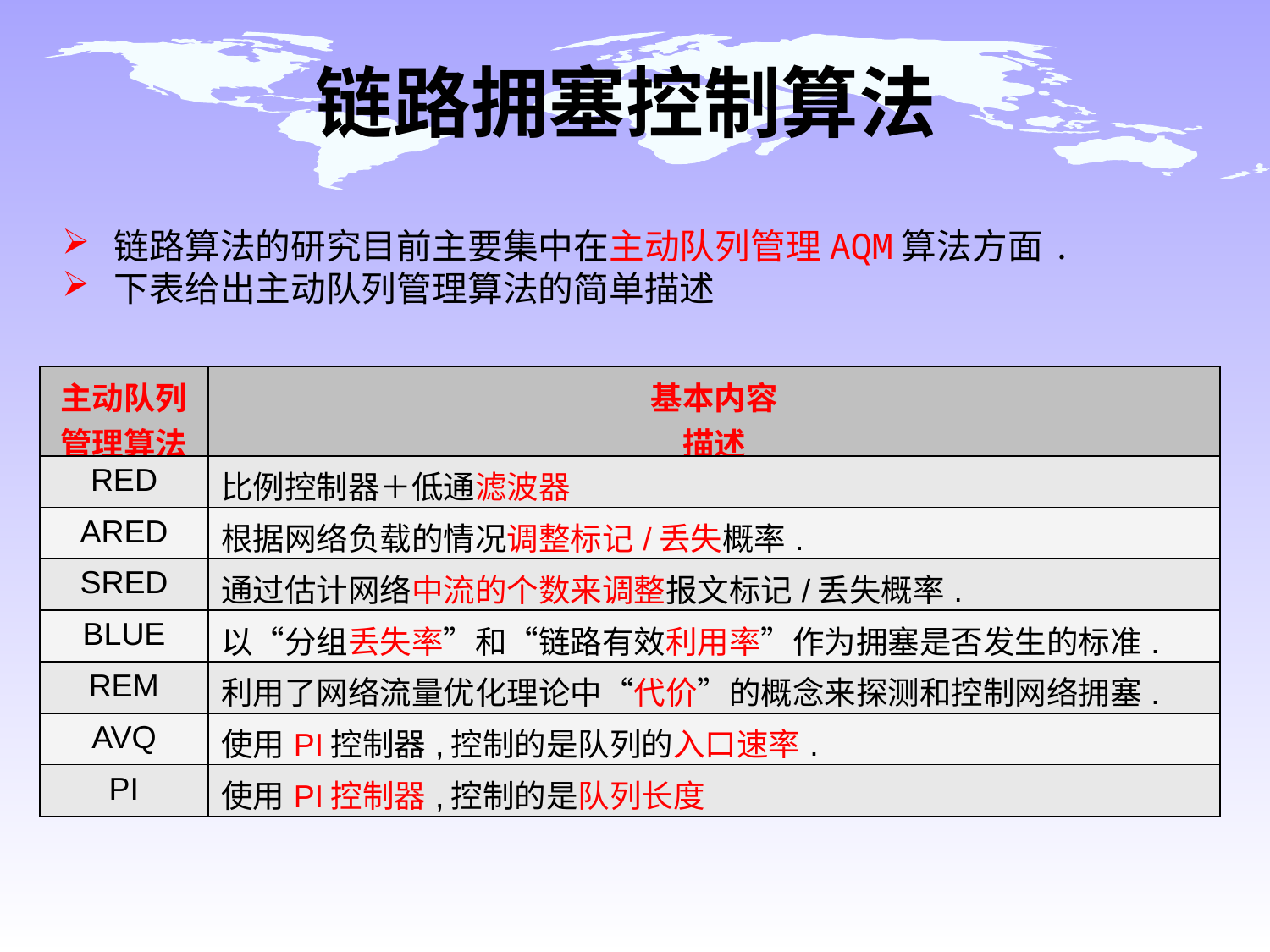

# 链路拥塞控制算法
链路算法的研究目前主要集中在主动队列管理AQM算法方面.
下表给出主动队列管理算法的简单描述
| 主动队列管理算法 | 基本内容 描述 |
| --- | --- |
| RED | 比例控制器＋低通滤波器 |
| ARED | 根据网络负载的情况调整标记/丢失概率. |
| SRED | 通过估计网络中流的个数来调整报文标记/丢失概率. |
| BLUE | 以“分组丢失率”和“链路有效利用率”作为拥塞是否发生的标准. |
| REM | 利用了网络流量优化理论中“代价”的概念来探测和控制网络拥塞. |
| AVQ | 使用PI控制器,控制的是队列的入口速率. |
| PI | 使用PI控制器,控制的是队列长度 |